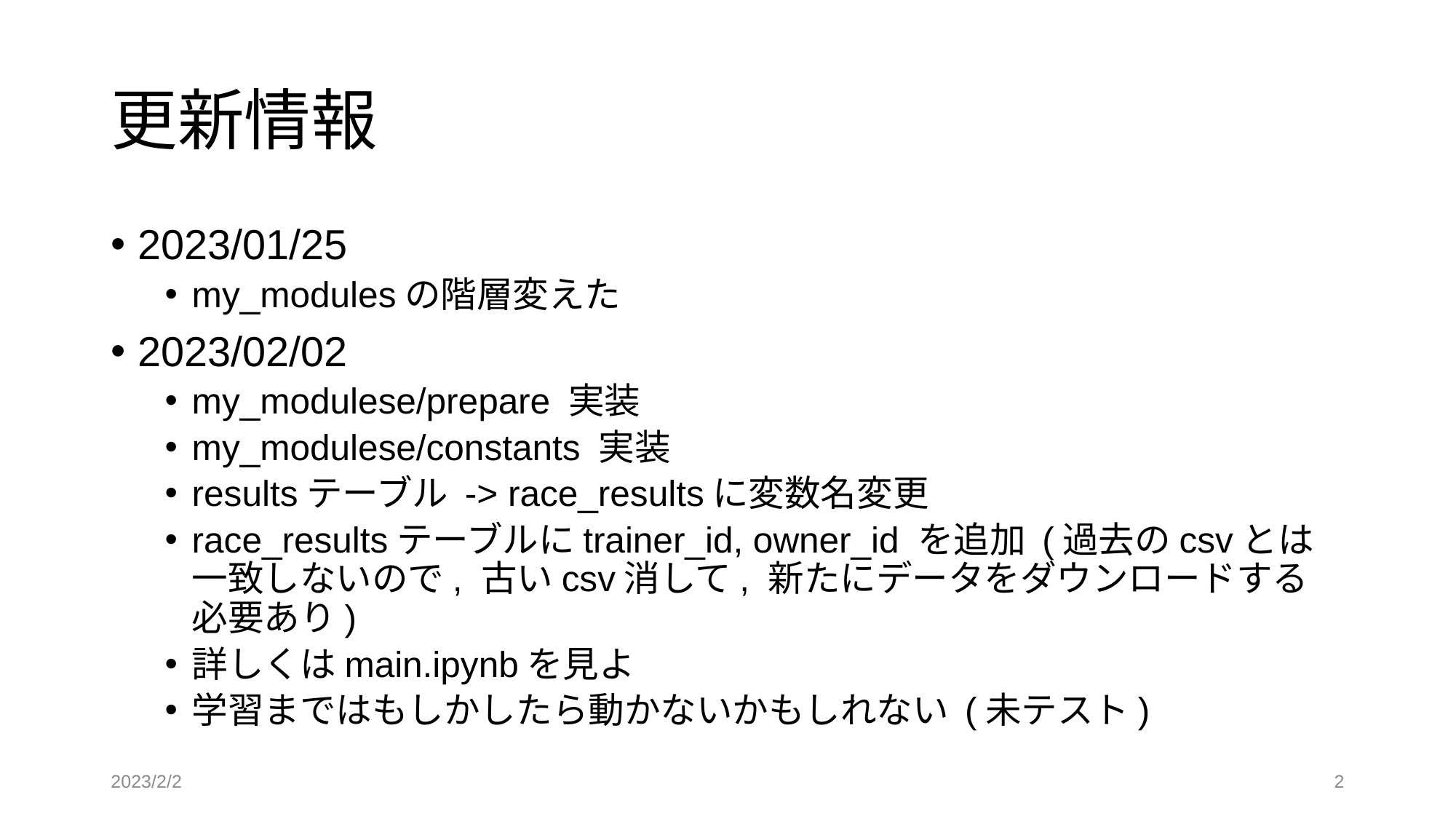

# 更新情報
2023/01/25
my_modulesの階層変えた
2023/02/02
my_modulese/prepare 実装
my_modulese/constants 実装
resultsテーブル -> race_resultsに変数名変更
race_resultsテーブルにtrainer_id, owner_id を追加 (過去のcsvとは一致しないので, 古いcsv消して, 新たにデータをダウンロードする必要あり)
詳しくはmain.ipynbを見よ
学習まではもしかしたら動かないかもしれない (未テスト)
2023/2/2
2